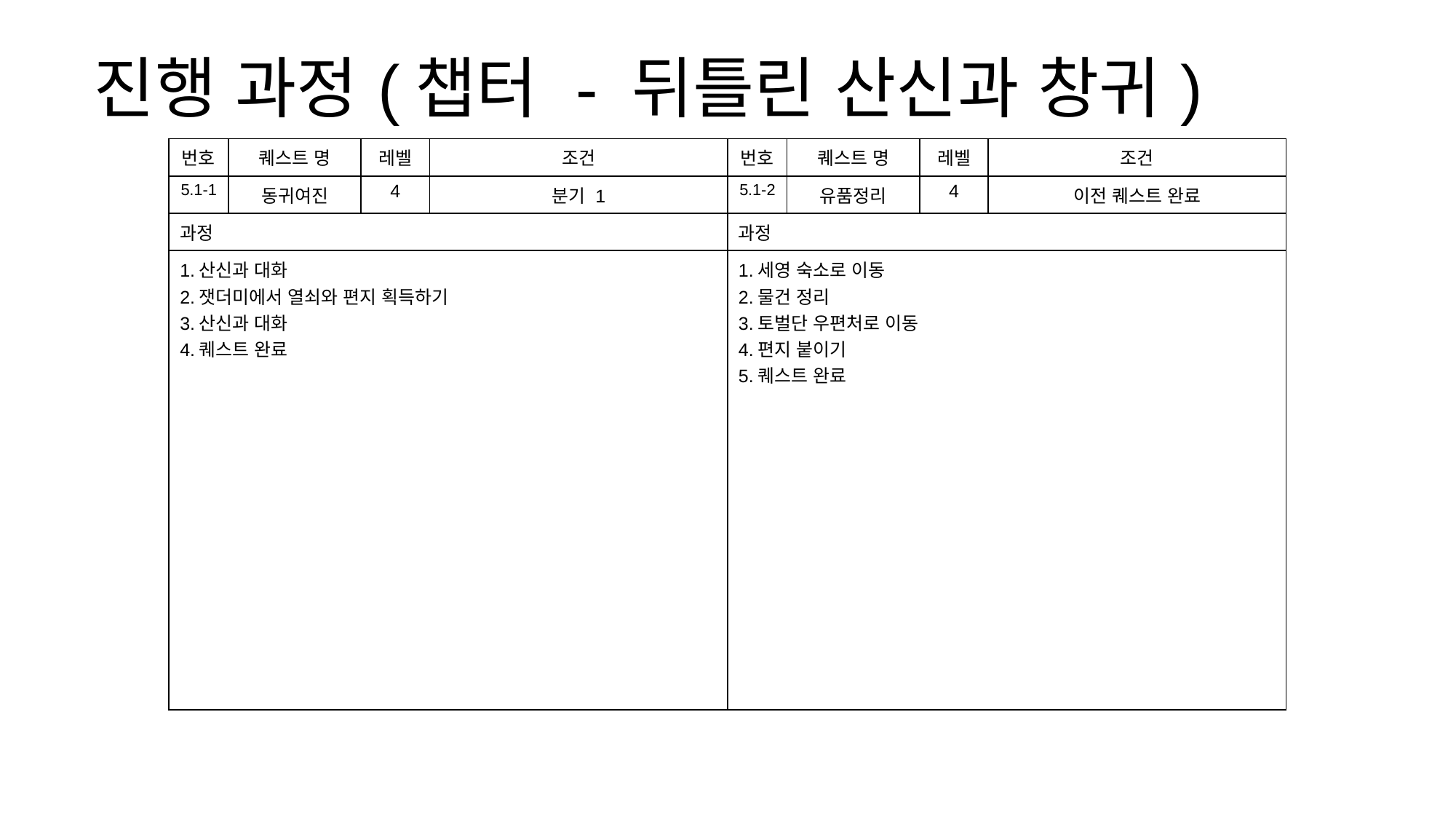

진행 과정(챕터 - 뒤틀린 산신과 창귀)
| 번호 | 퀘스트 명 | 레벨 | 조건 |
| --- | --- | --- | --- |
| 5.1-1 | 동귀여진 | 4 | 분기 1 |
| 과정 |  |  |  |
| 1.산신과 대화 2.잿더미에서 열쇠와 편지 획득하기 3.산신과 대화 4.퀘스트 완료 |  |  |  |
| 번호 | 퀘스트 명 | 레벨 | 조건 |
| --- | --- | --- | --- |
| 5.1-2 | 유품정리 | 4 | 이전 퀘스트 완료 |
| 과정 |  |  |  |
| 1.세영 숙소로 이동 2.물건 정리 3.토벌단 우편처로 이동 4.편지 붙이기 5.퀘스트 완료 |  |  |  |